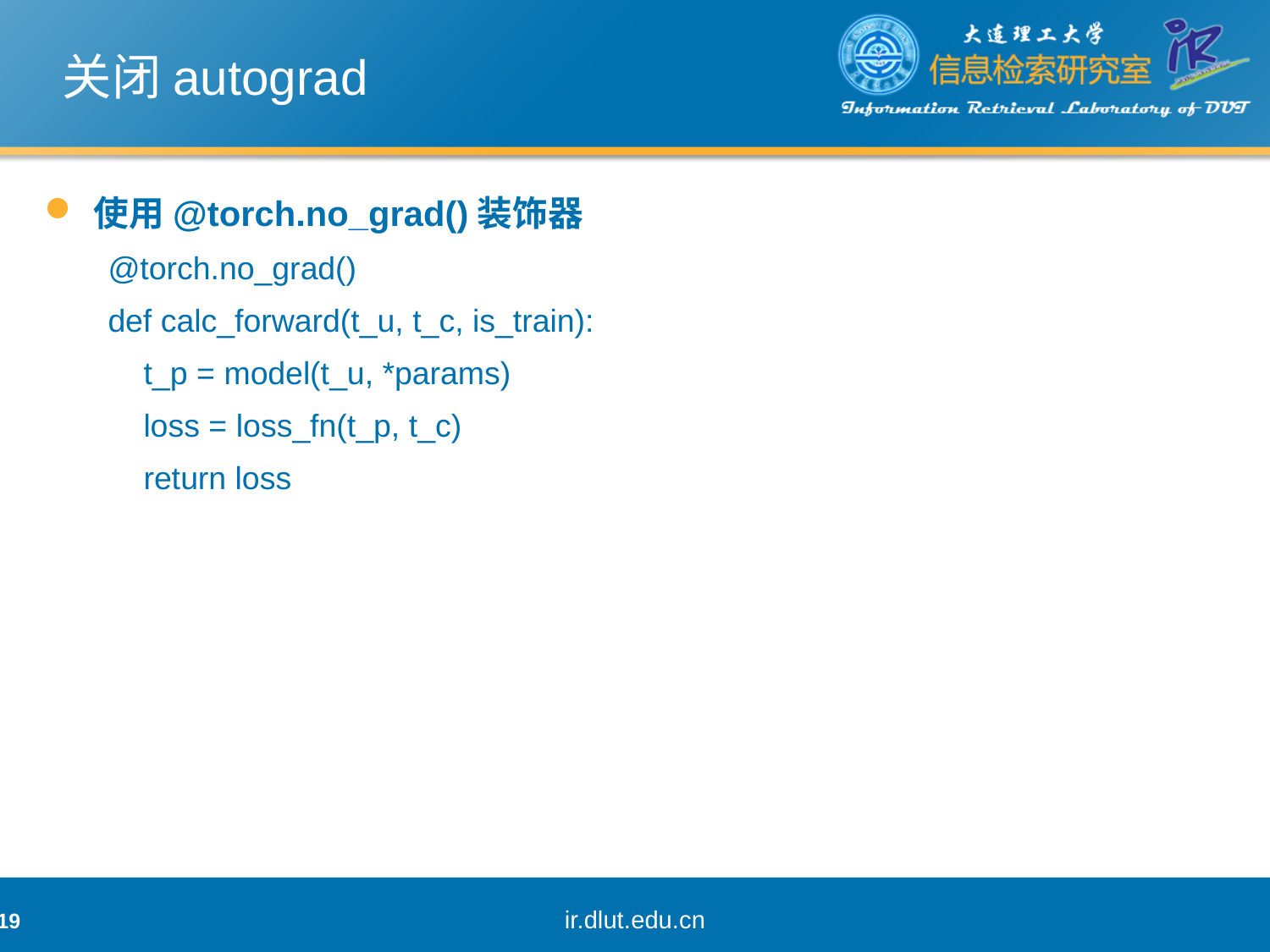

# 关闭autograd
使用@torch.no_grad()装饰器
@torch.no_grad()
def calc_forward(t_u, t_c, is_train):
    t_p = model(t_u, *params)
    loss = loss_fn(t_p, t_c)
    return loss

19